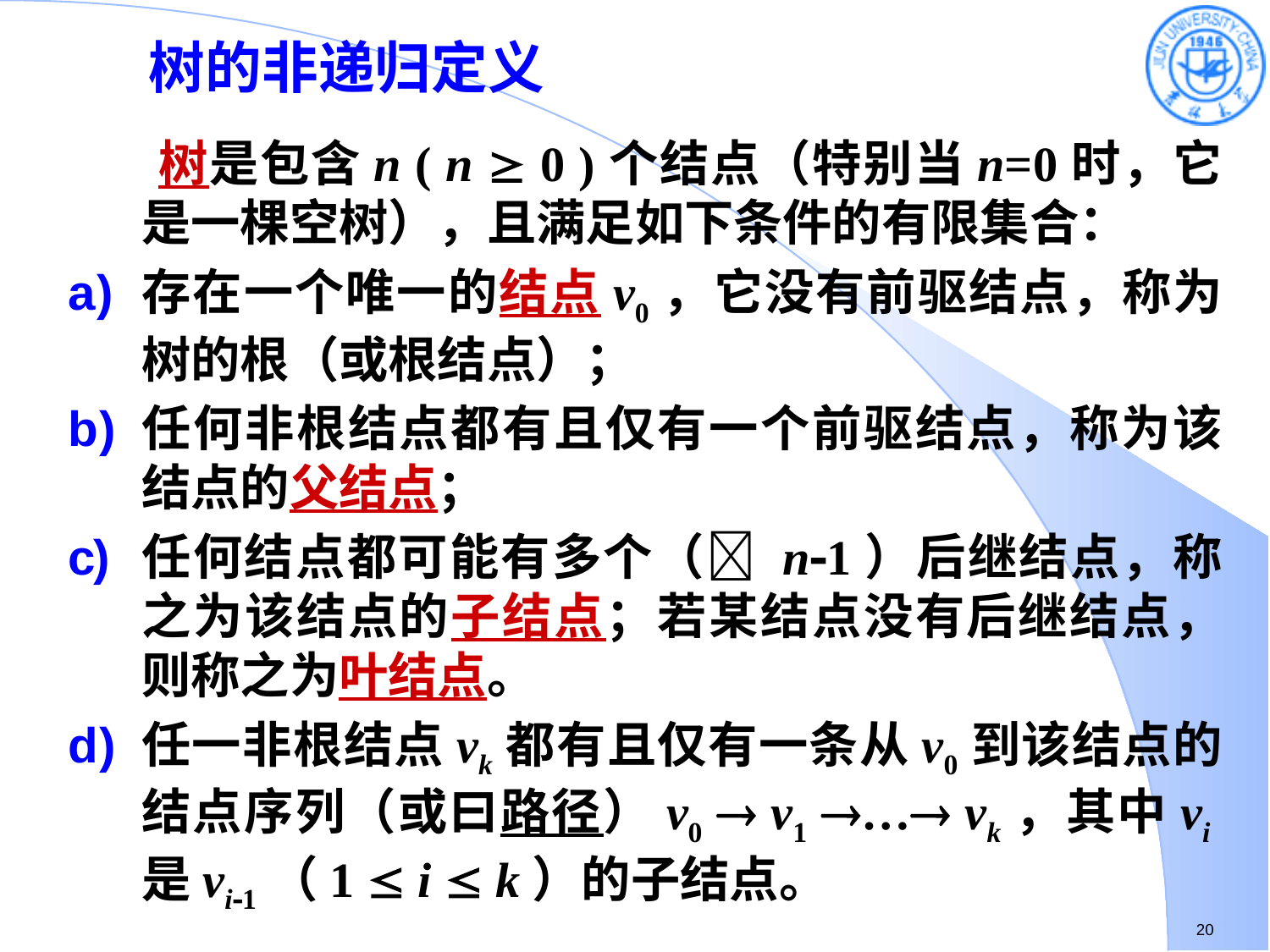

树的非递归定义
      树是包含n ( n ≥ 0 )个结点（特别当n=0时，它是一棵空树），且满足如下条件的有限集合：
存在一个唯一的结点v0，它没有前驱结点，称为树的根（或根结点）；
任何非根结点都有且仅有一个前驱结点，称为该结点的父结点；
任何结点都可能有多个（≤ n−1）后继结点，称之为该结点的子结点；若某结点没有后继结点，则称之为叶结点。
任一非根结点vk都有且仅有一条从v0到该结点的结点序列（或曰路径）v0 → v1 →…→ vk，其中vi是vi−1（1 ≤ i ≤ k）的子结点。